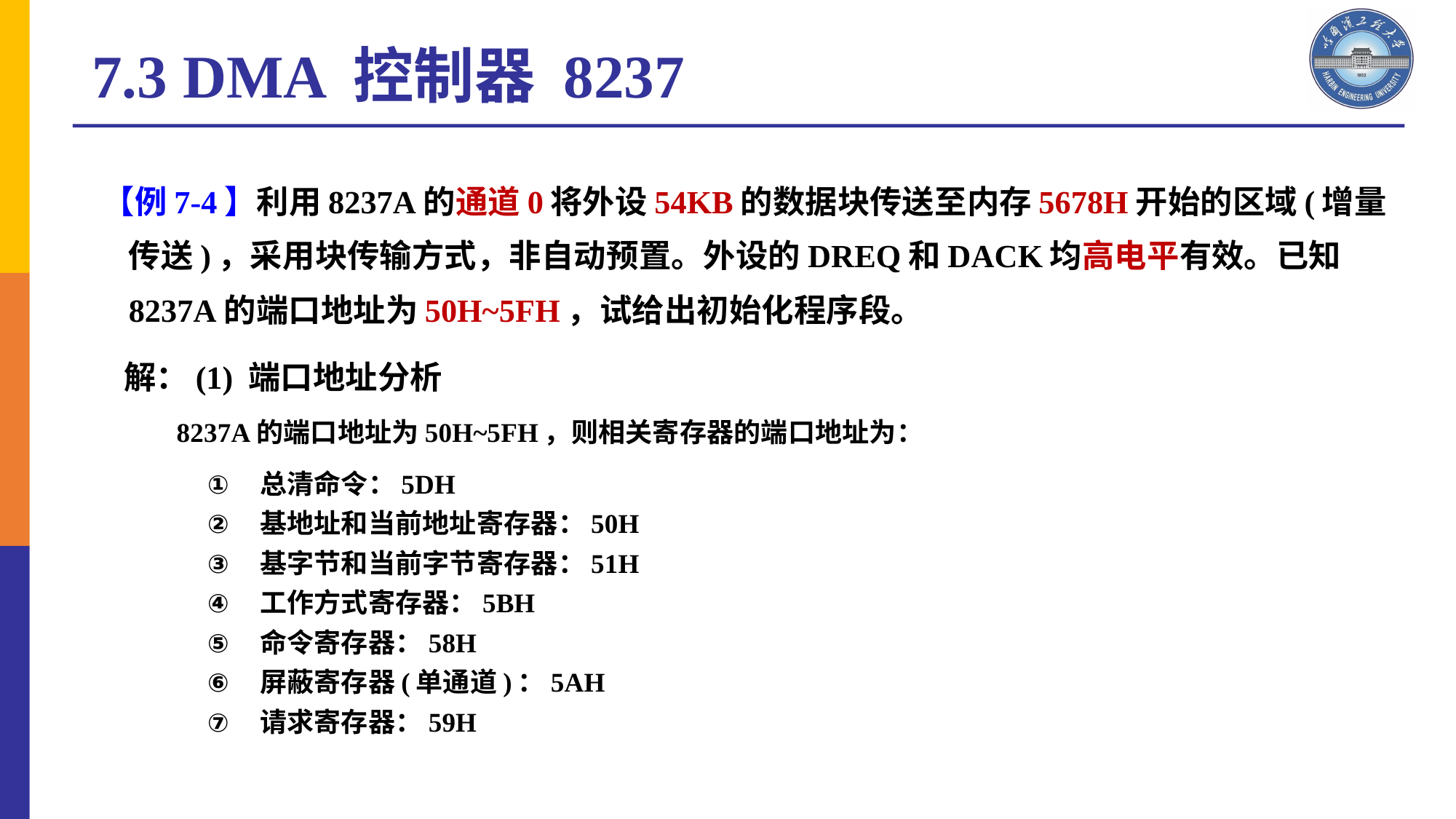

7.3 DMA 控制器 8237
【例7-4】利用8237A的通道0将外设54KB的数据块传送至内存5678H开始的区域(增量传送)，采用块传输方式，非自动预置。外设的DREQ和DACK均高电平有效。已知8237A的端口地址为50H~5FH，试给出初始化程序段。
  解：(1) 端口地址分析
           8237A的端口地址为50H~5FH，则相关寄存器的端口地址为：
总清命令：5DH
基地址和当前地址寄存器：50H
基字节和当前字节寄存器：51H
工作方式寄存器：5BH
命令寄存器：58H
屏蔽寄存器(单通道)：5AH
请求寄存器：59H